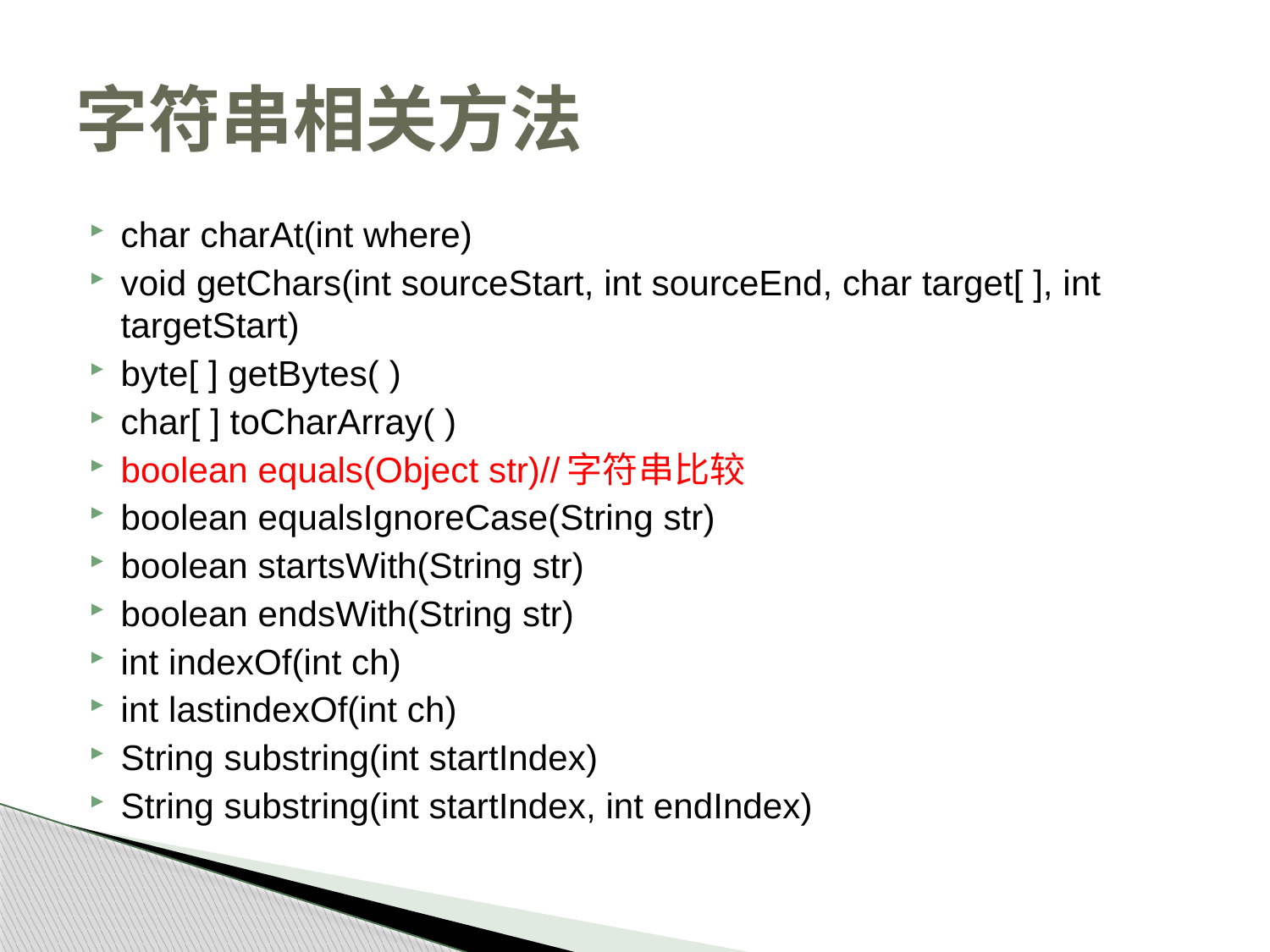

# 字符串相关方法
char charAt(int where)
void getChars(int sourceStart, int sourceEnd, char target[ ], int targetStart)
byte[ ] getBytes( )
char[ ] toCharArray( )
boolean equals(Object str)//字符串比较
boolean equalsIgnoreCase(String str)
boolean startsWith(String str)
boolean endsWith(String str)
int indexOf(int ch)
int lastindexOf(int ch)
String substring(int startIndex)
String substring(int startIndex, int endIndex)